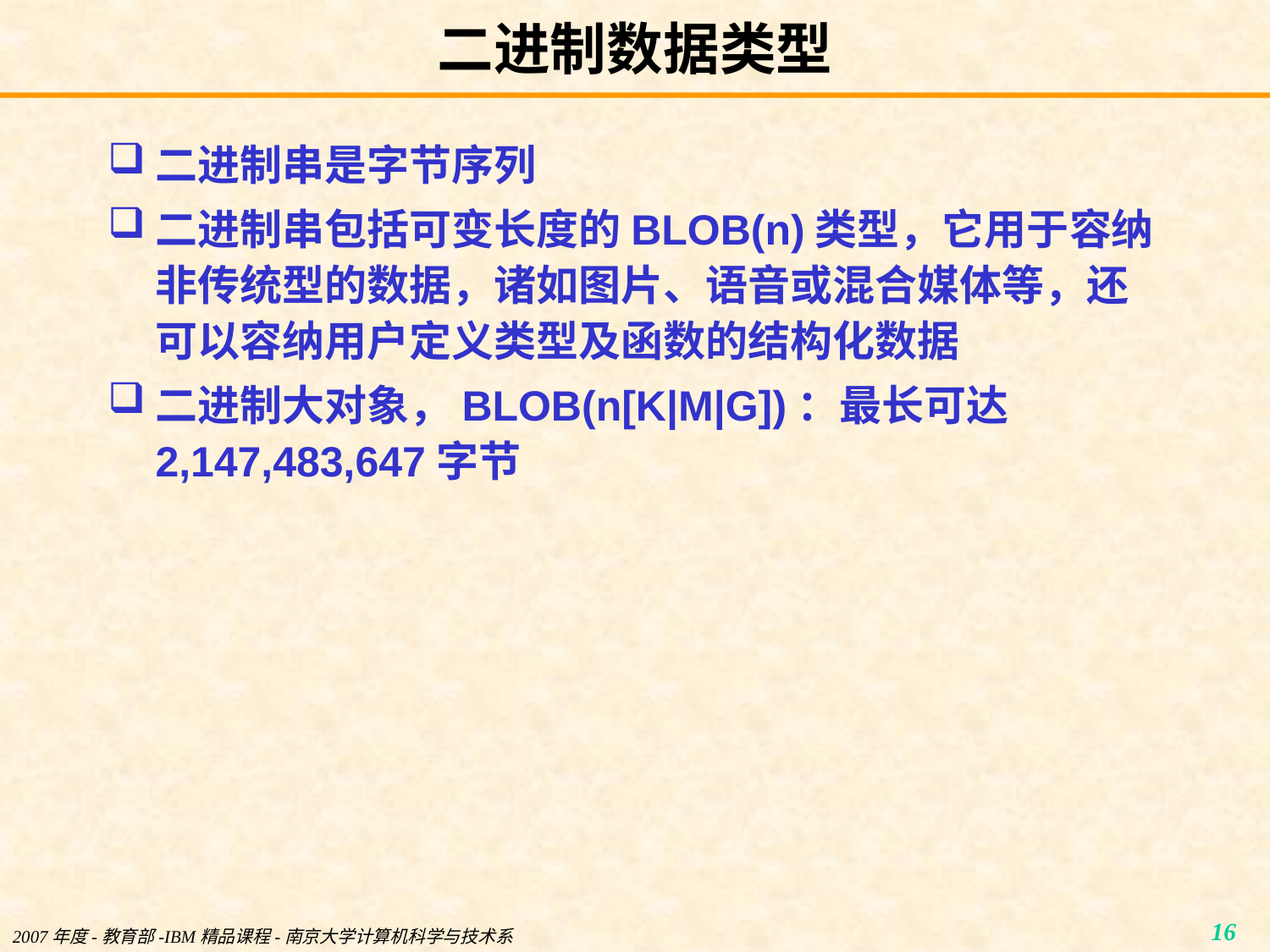

# 二进制数据类型
二进制串是字节序列
二进制串包括可变长度的BLOB(n)类型，它用于容纳非传统型的数据，诸如图片、语音或混合媒体等，还可以容纳用户定义类型及函数的结构化数据
二进制大对象，BLOB(n[K|M|G])：最长可达2,147,483,647字节
16
2007年度-教育部-IBM精品课程-南京大学计算机科学与技术系